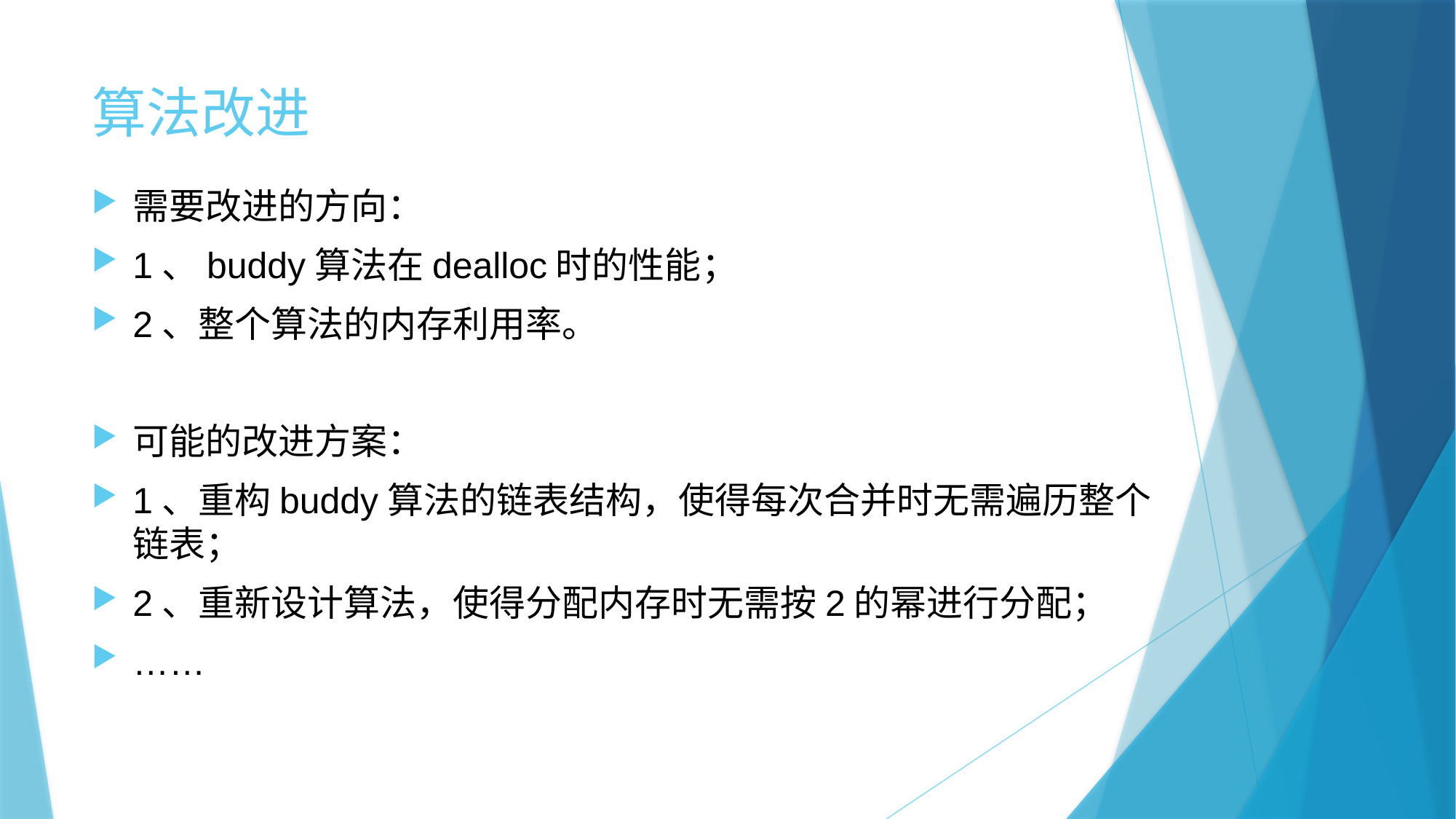

# 算法改进
需要改进的方向：
1、buddy算法在dealloc时的性能；
2、整个算法的内存利用率。

可能的改进方案：
1、重构buddy算法的链表结构，使得每次合并时无需遍历整个链表；
2、重新设计算法，使得分配内存时无需按2的幂进行分配；
……